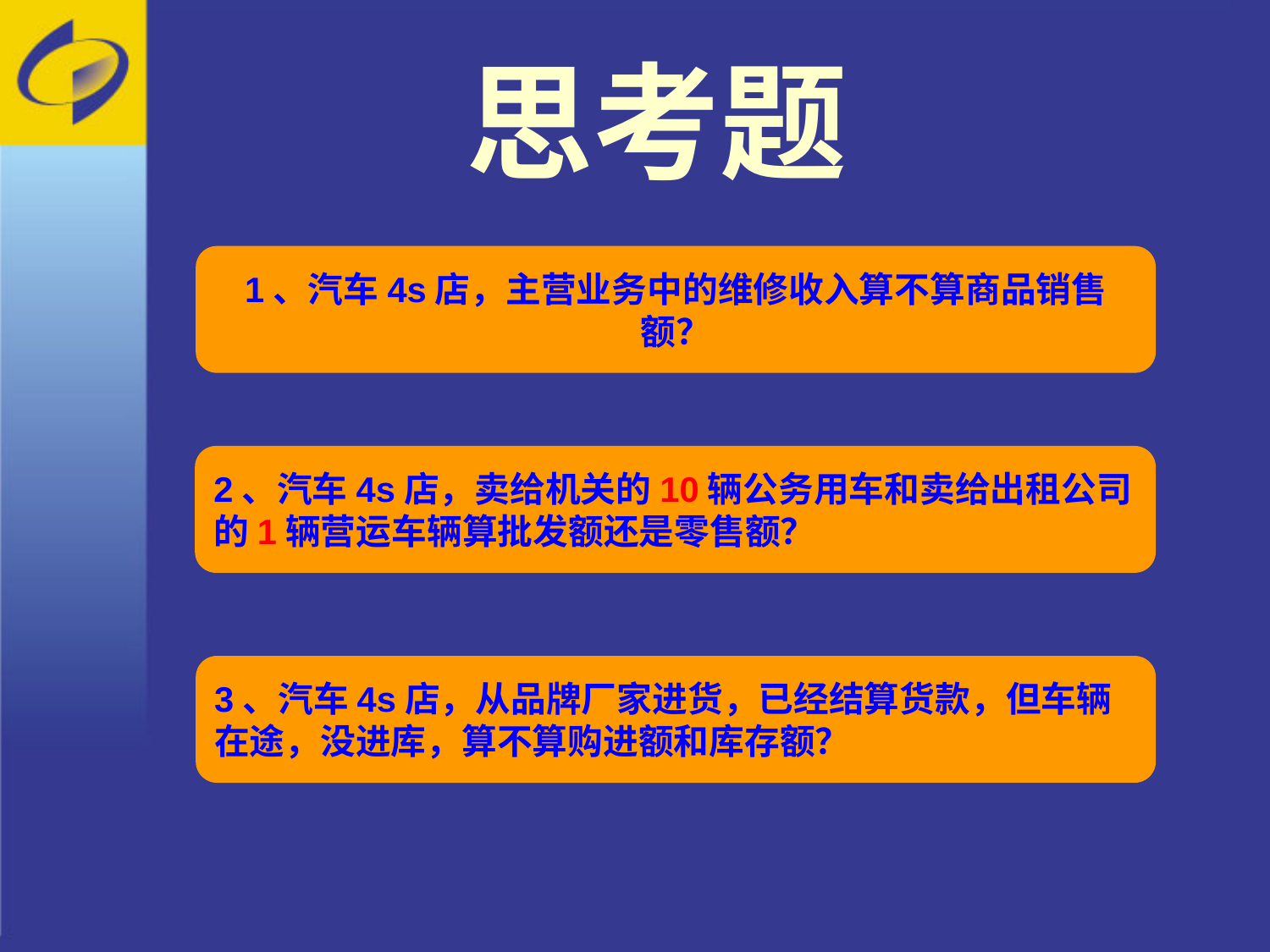

思考题
1、汽车4s店，主营业务中的维修收入算不算商品销售额？
2、汽车4s店，卖给机关的10辆公务用车和卖给出租公司的1辆营运车辆算批发额还是零售额？
3、汽车4s店，从品牌厂家进货，已经结算货款，但车辆在途，没进库，算不算购进额和库存额？